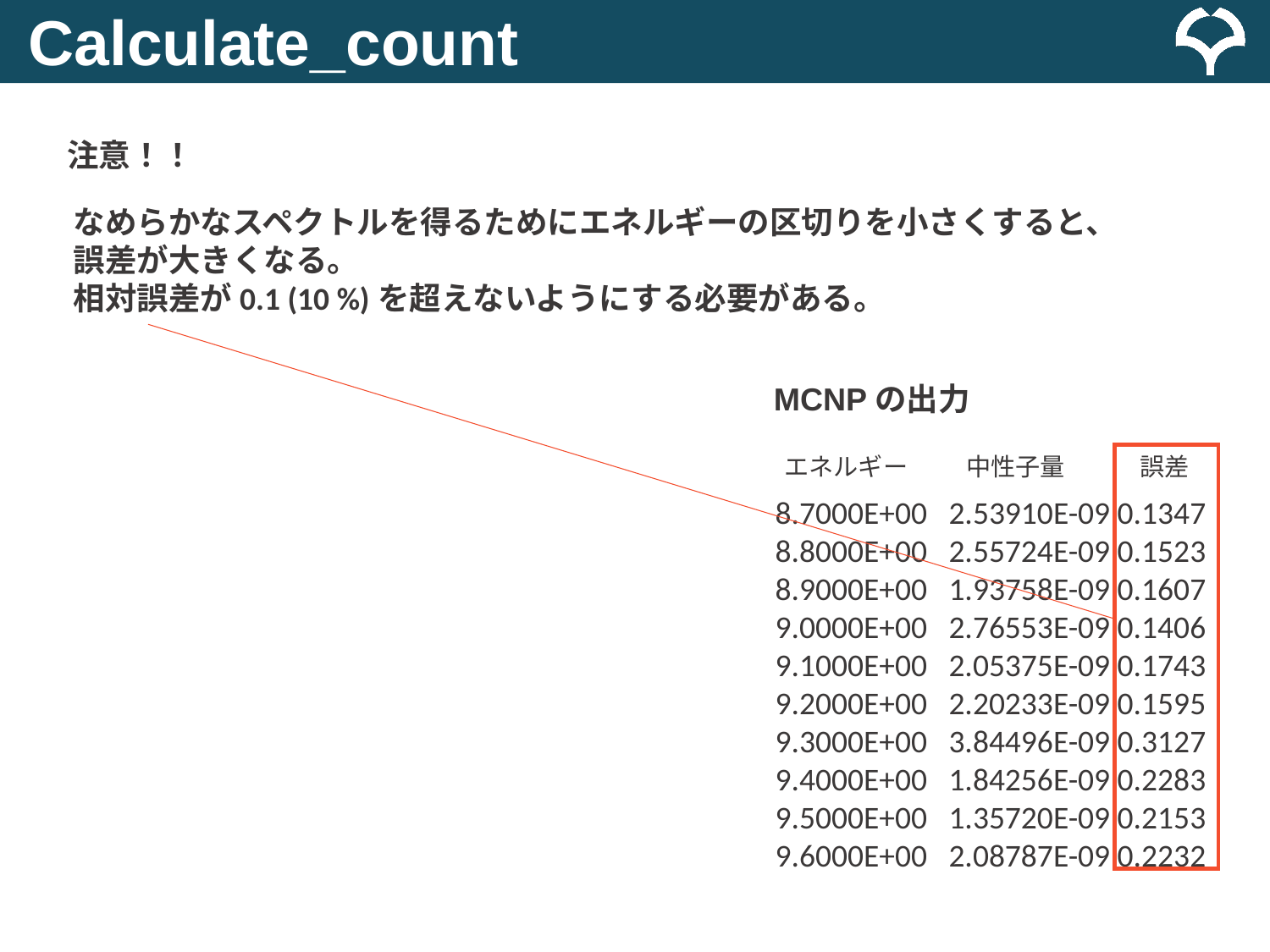

Calculate_count
注意！！
なめらかなスペクトルを得るためにエネルギーの区切りを小さくすると、
誤差が大きくなる。
相対誤差が0.1 (10 %)を超えないようにする必要がある。
MCNPの出力
エネルギー
中性子量

誤差
    8.7000E+00   2.53910E-09 0.1347
    8.8000E+00   2.55724E-09 0.1523
    8.9000E+00   1.93758E-09 0.1607
    9.0000E+00   2.76553E-09 0.1406
    9.1000E+00   2.05375E-09 0.1743
    9.2000E+00   2.20233E-09 0.1595
    9.3000E+00   3.84496E-09 0.3127
    9.4000E+00   1.84256E-09 0.2283
    9.5000E+00   1.35720E-09 0.2153
    9.6000E+00   2.08787E-09 0.2232